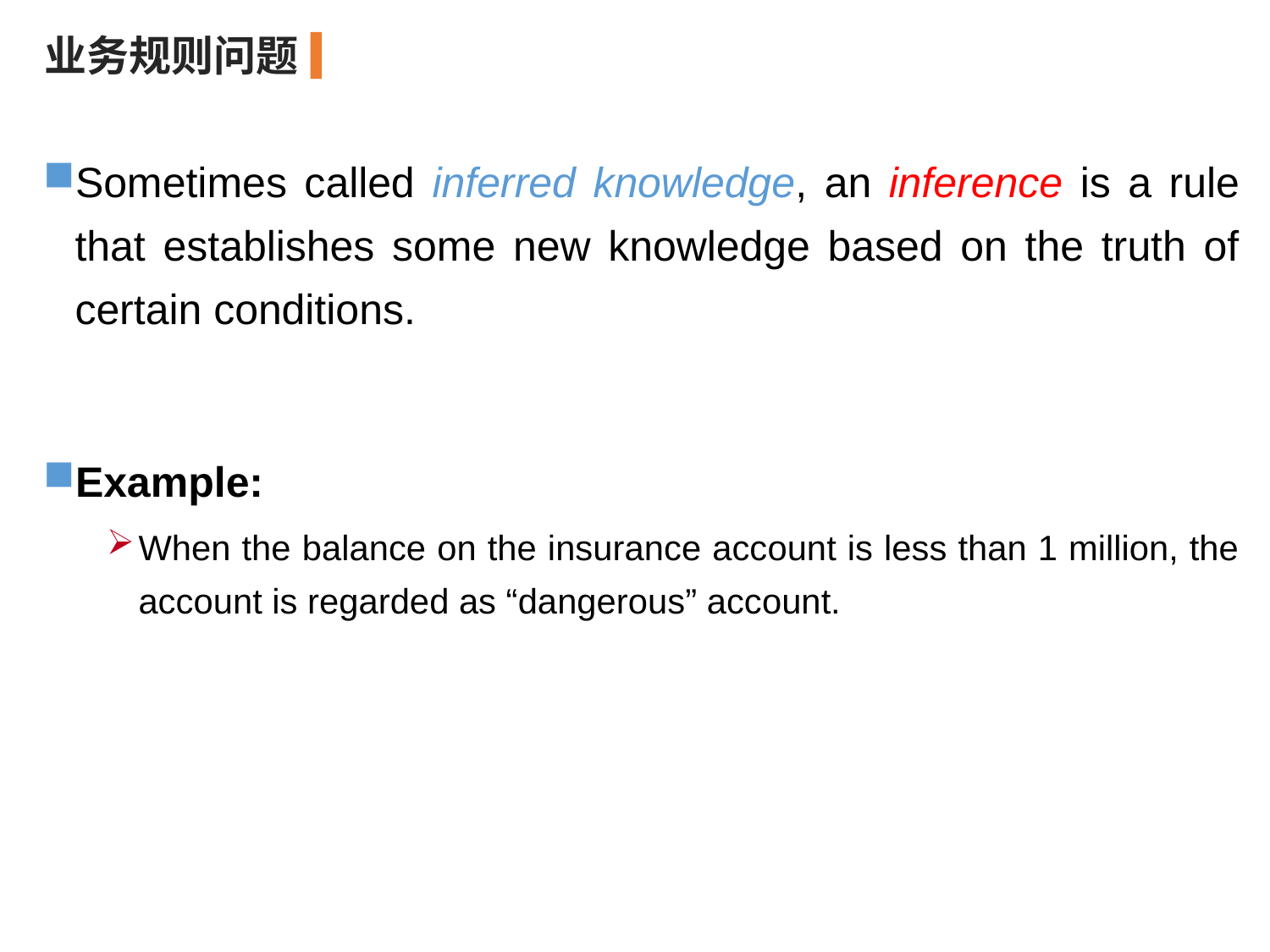

业务规则问题

Sometimes called inferred knowledge, an inference is a rule that establishes some new knowledge based on the truth of certain conditions.

Example:
When the balance on the insurance account is less than 1 million, the account is regarded as “dangerous” account.